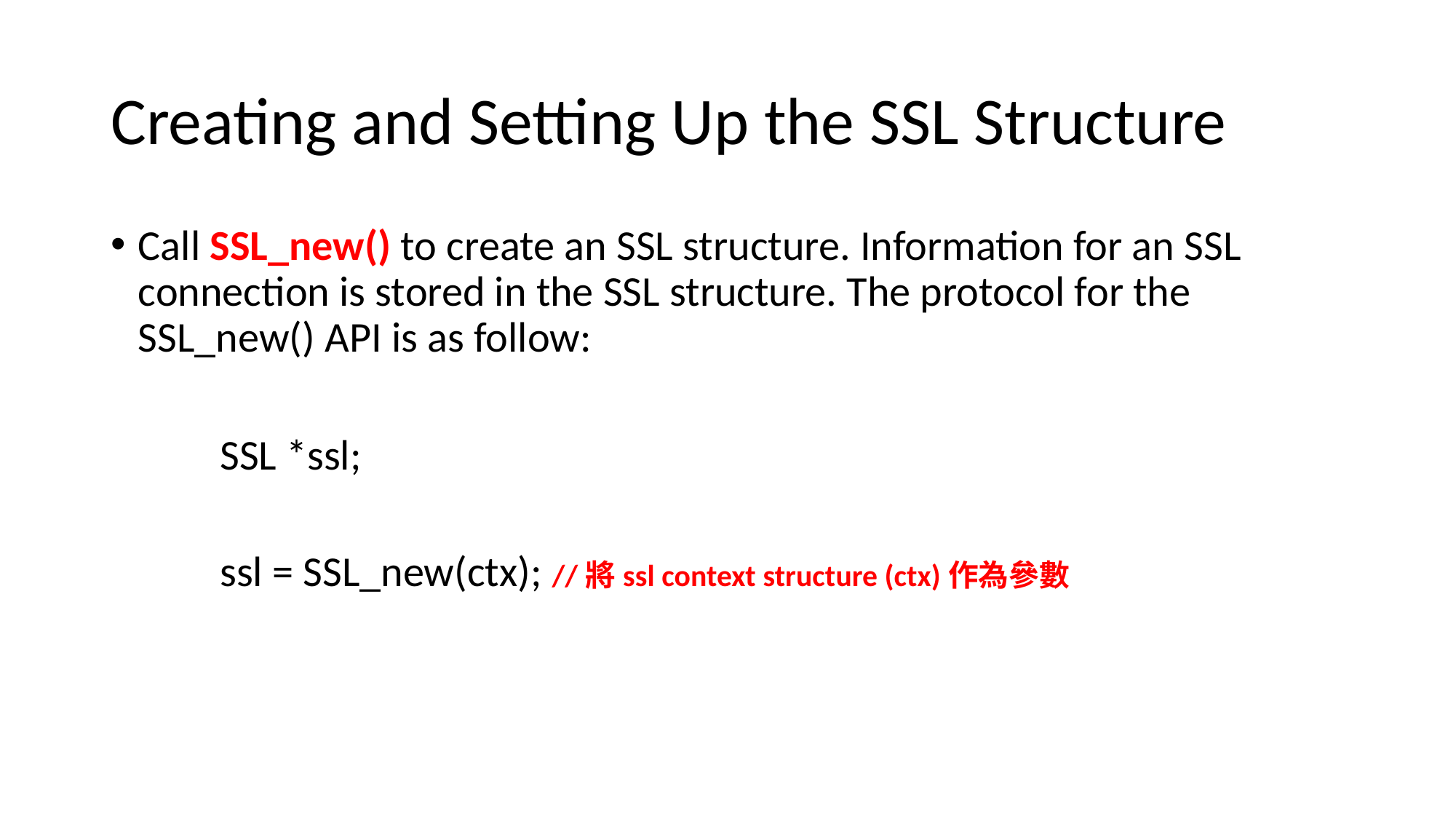

# Creating and Setting Up the SSL Structure
Call SSL_new() to create an SSL structure. Information for an SSL connection is stored in the SSL structure. The protocol for the SSL_new() API is as follow:
	SSL *ssl;
	ssl = SSL_new(ctx); //將ssl context structure (ctx)作為參數